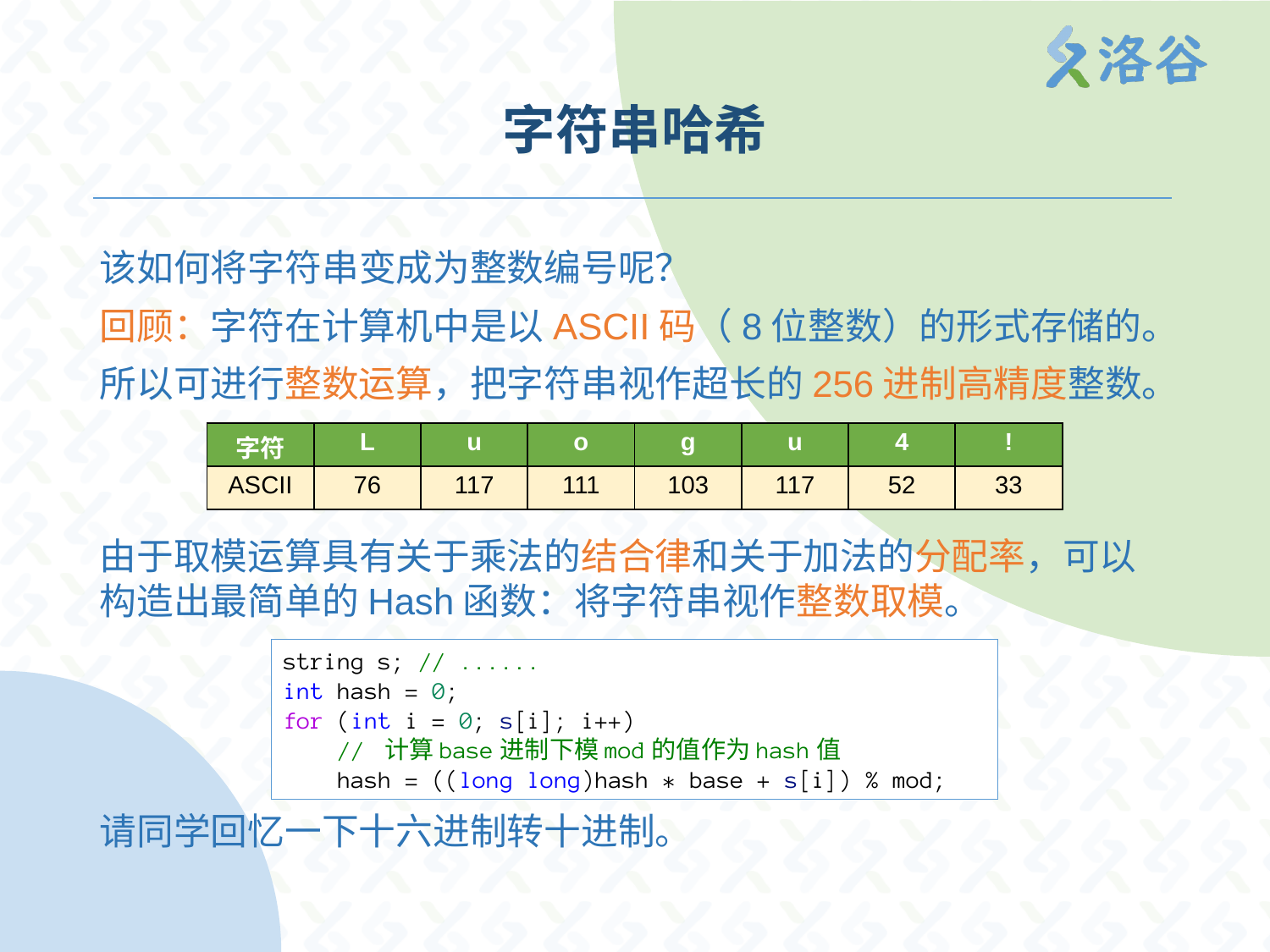

# 字符串哈希
该如何将字符串变成为整数编号呢？
回顾：字符在计算机中是以ASCII码（8位整数）的形式存储的。
所以可进行整数运算，把字符串视作超长的256进制高精度整数。

由于取模运算具有关于乘法的结合律和关于加法的分配率，可以构造出最简单的Hash函数：将字符串视作整数取模。

请同学回忆一下十六进制转十进制。

| 字符 | L | u | o | g | u | 4 | ! |
| --- | --- | --- | --- | --- | --- | --- | --- |
| ASCII | 76 | 117 | 111 | 103 | 117 | 52 | 33 |
string s; // ......
int hash = 0;
for (int i = 0; s[i]; i++)
    // 计算base进制下模mod的值作为hash值
    hash = ((long long)hash * base + s[i]) % mod;